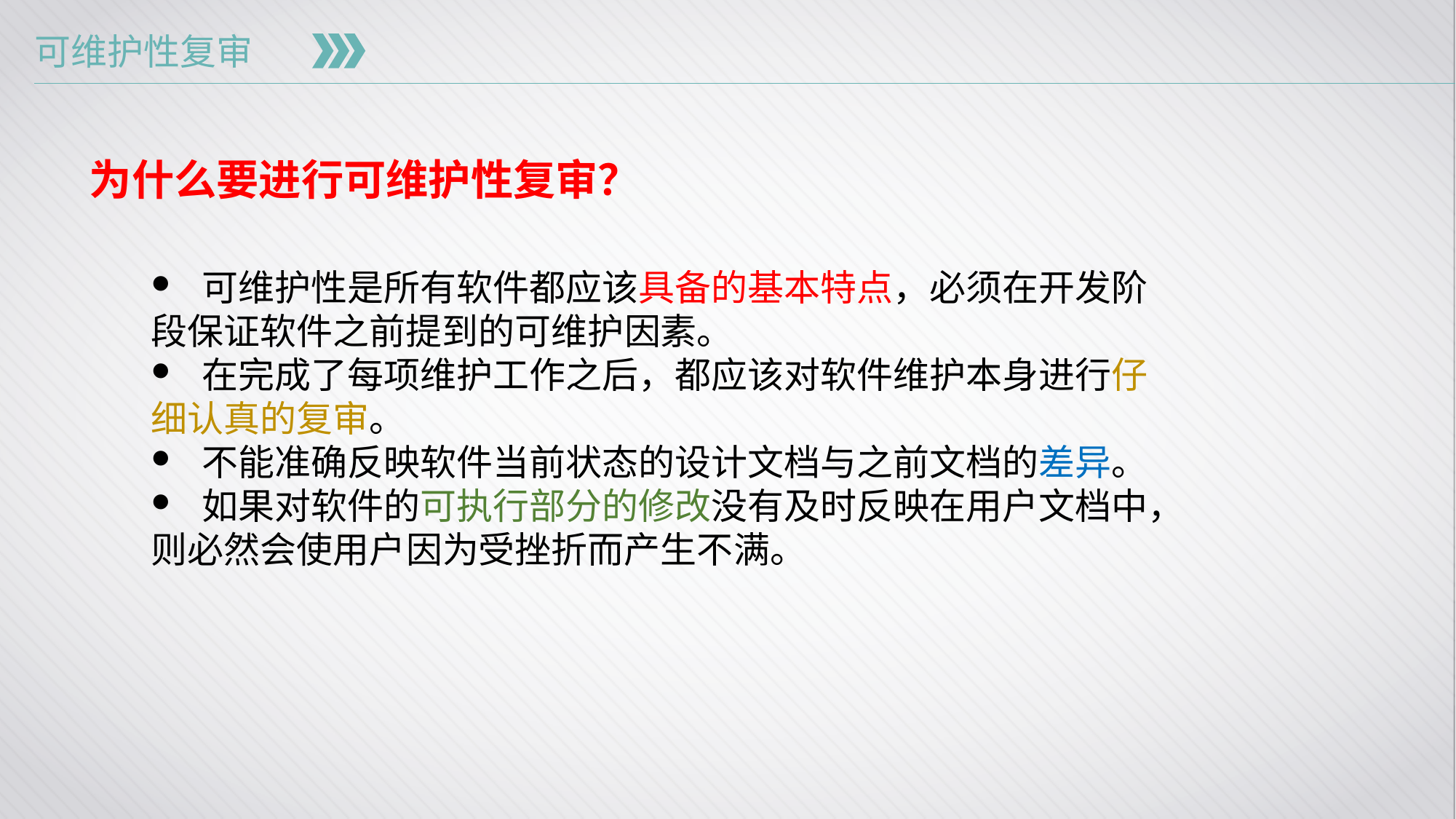

可维护性复审

为什么要进行可维护性复审？
  可维护性是所有软件都应该具备的基本特点，必须在开发阶段保证软件之前提到的可维护因素。
  在完成了每项维护工作之后，都应该对软件维护本身进行仔细认真的复审。
  不能准确反映软件当前状态的设计文档与之前文档的差异。
  如果对软件的可执行部分的修改没有及时反映在用户文档中，则必然会使用户因为受挫折而产生不满。